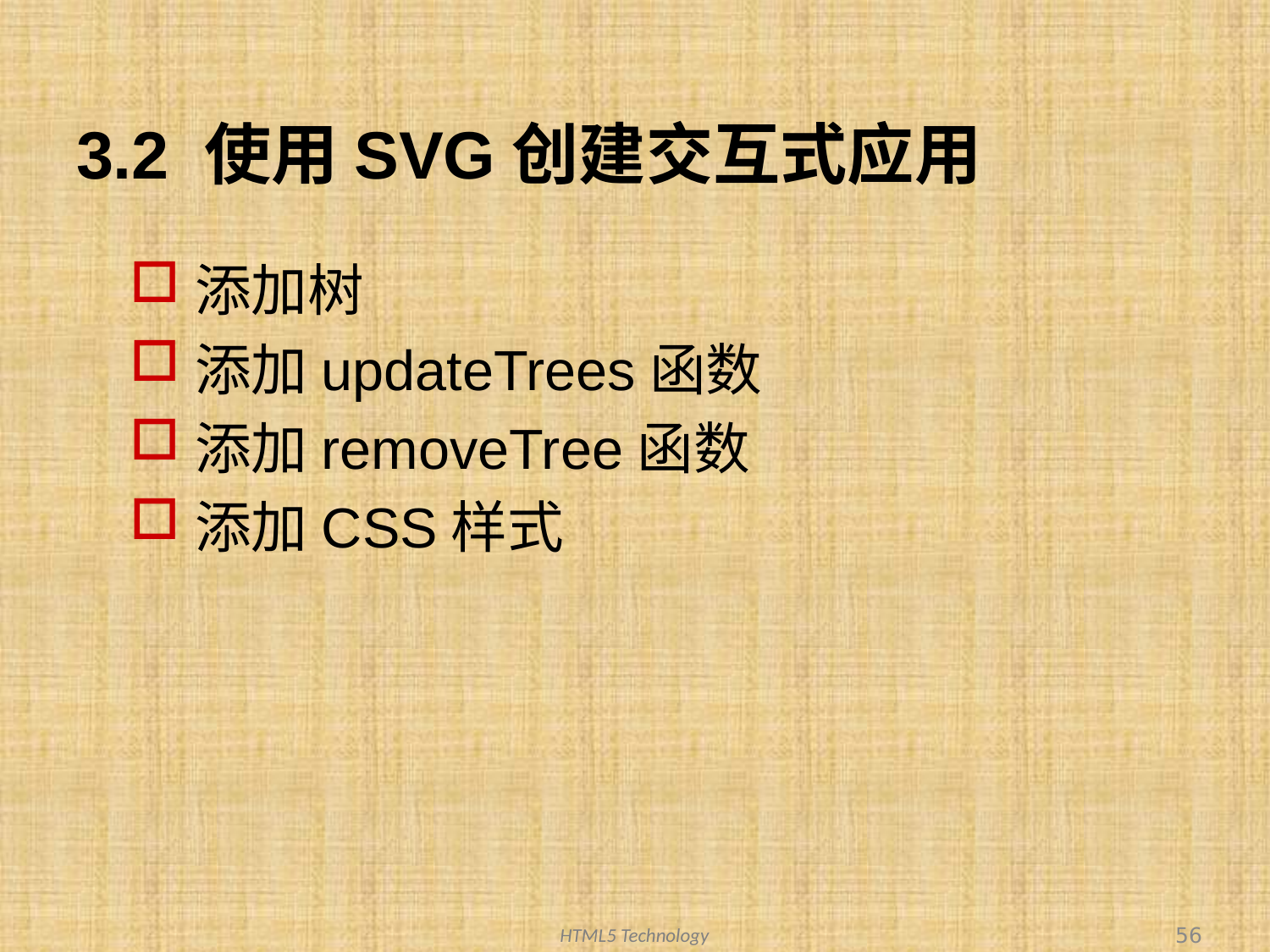

# 3.2 使用SVG创建交互式应用
添加树
添加updateTrees函数
添加removeTree函数
添加CSS样式
56
HTML5 Technology